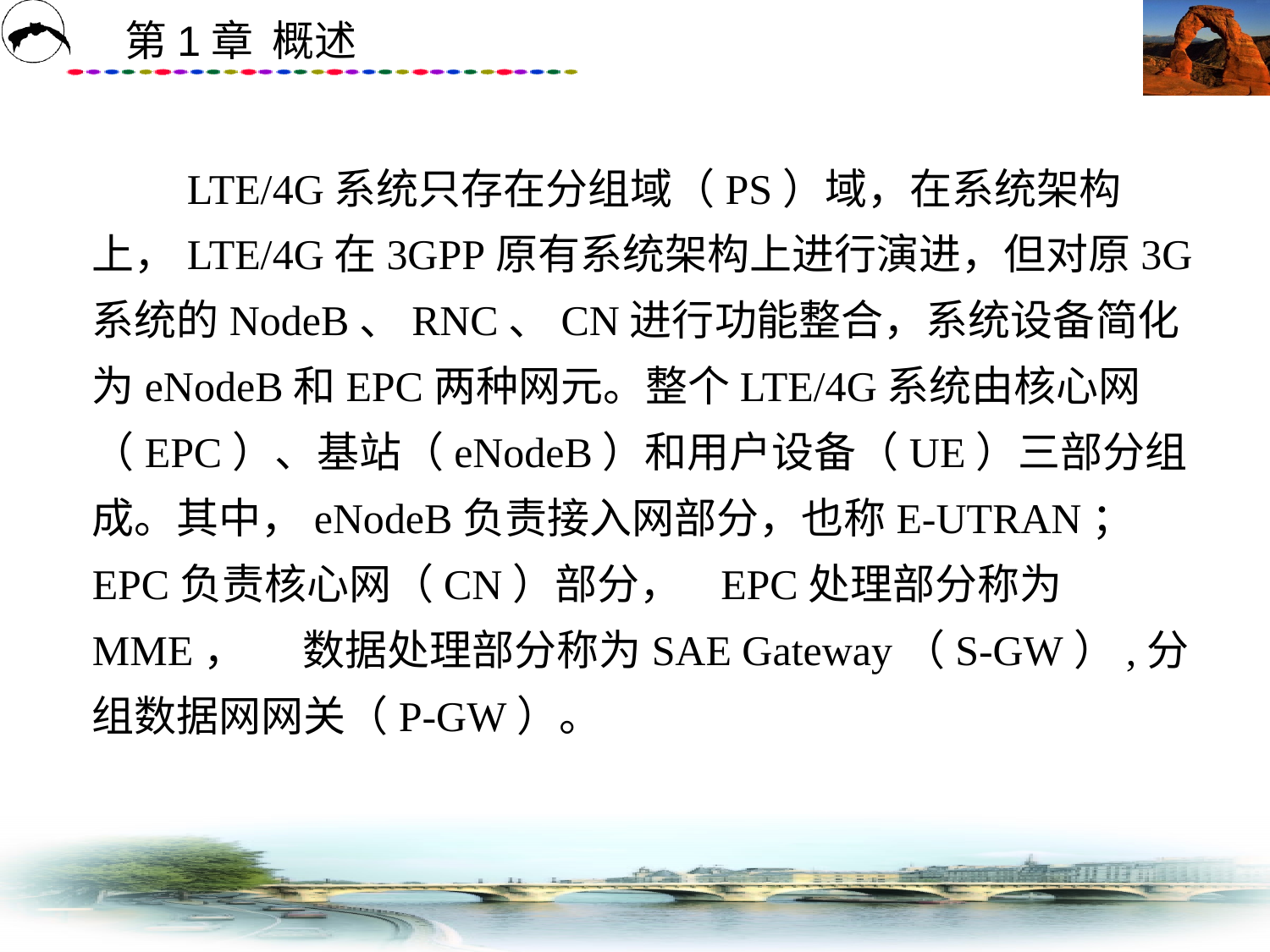

# LTE/4G系统只存在分组域（PS）域，在系统架构上，LTE/4G在3GPP原有系统架构上进行演进，但对原3G系统的NodeB、RNC、CN进行功能整合，系统设备简化为eNodeB和EPC两种网元。整个LTE/4G系统由核心网（EPC）、基站（eNodeB）和用户设备（UE）三部分组成。其中，eNodeB负责接入网部分，也称E-UTRAN；EPC负责核心网（CN）部分，   EPC处理部分称为MME，      数据处理部分称为SAE Gateway（S-GW）,分组数据网网关（P-GW）。